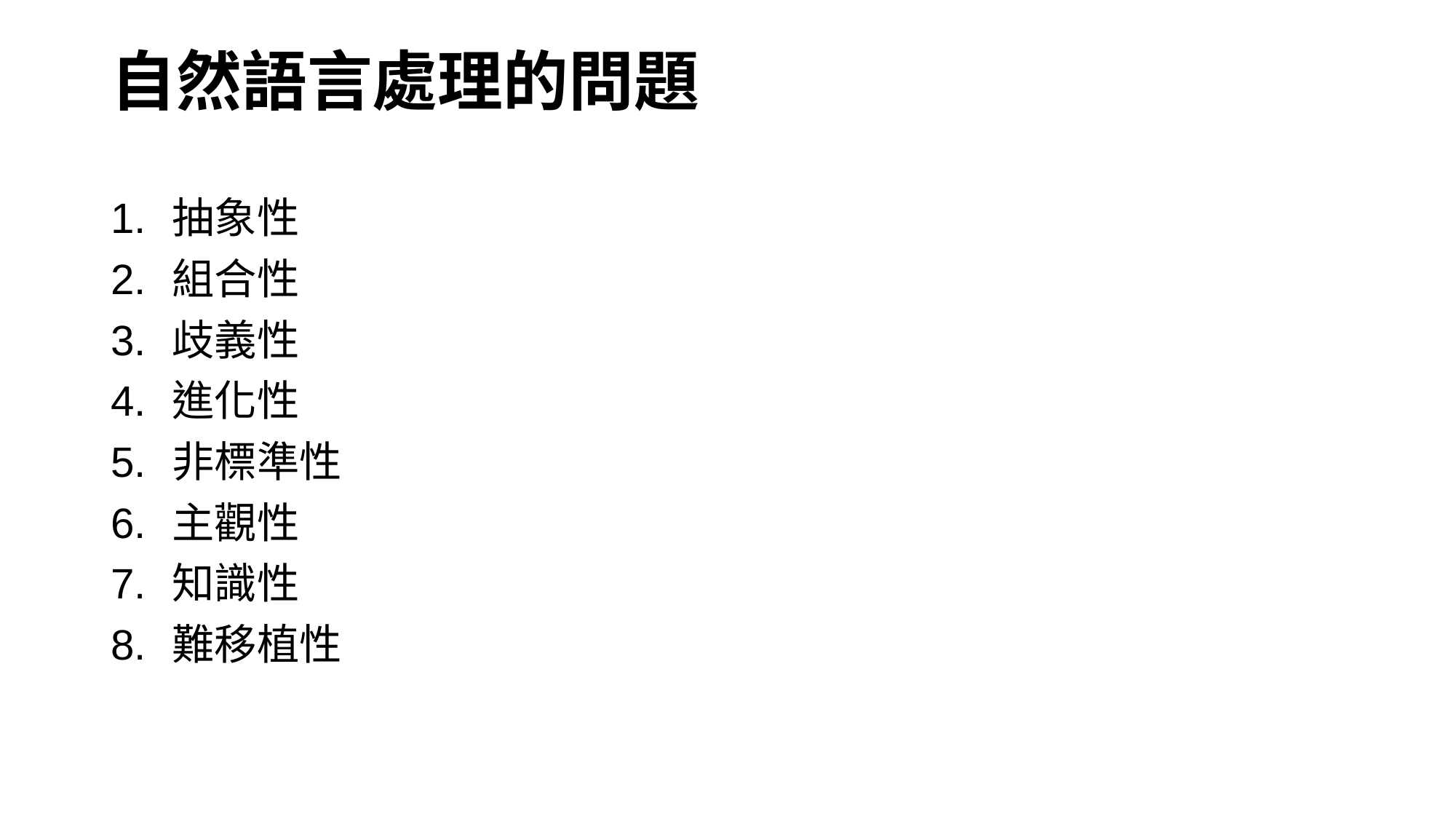

# 自然語言處理的問題
抽象性
組合性
歧義性
進化性
非標準性
主觀性
知識性
難移植性